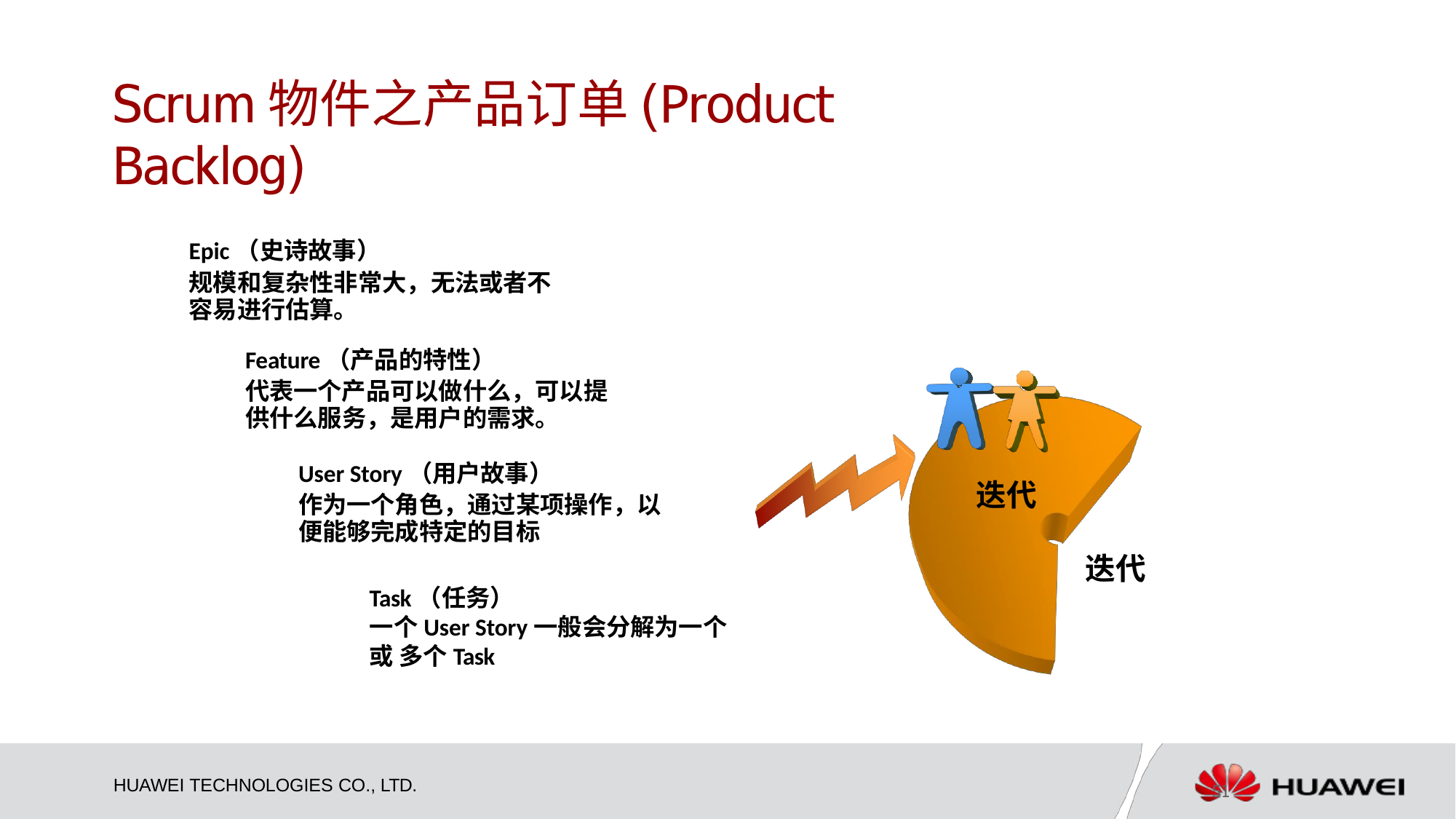

# Scrum物件之产品订单(Product Backlog)

Epic（史诗故事）
规模和复杂性非常大，无法或者不 容易进行估算。
Feature（产品的特性）
代表一个产品可以做什么，可以提 供什么服务，是用户的需求。

User Story（用户故事）
作为一个角色，通过某项操作，以 便能够完成特定的目标
迭代
迭代

Task（任务）
一个User Story一般会分解为一个或 多个Task

HUAWEI TECHNOLOGIES CO., LTD.
51